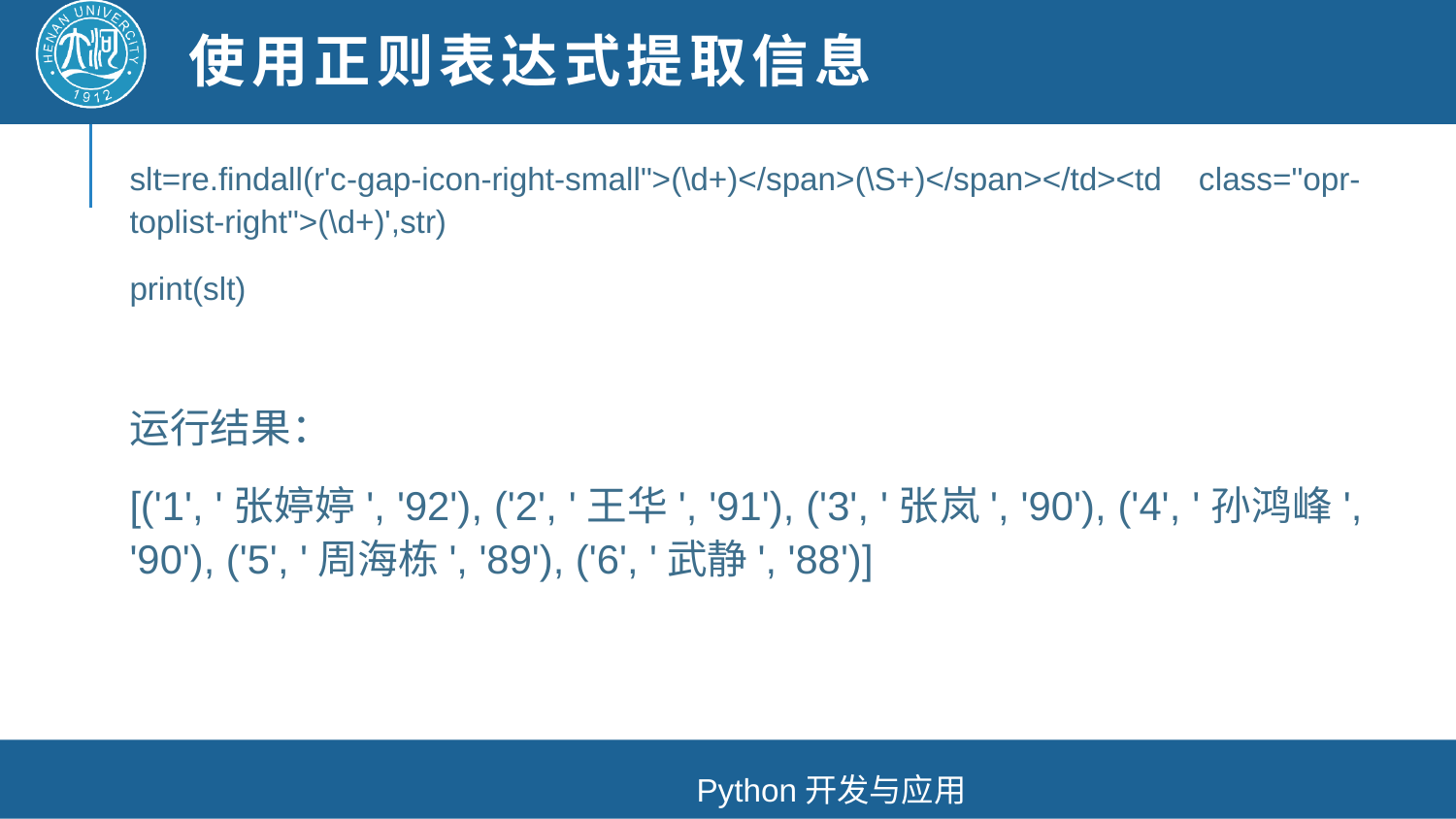

# 使用正则表达式提取信息
slt=re.findall(r'c-gap-icon-right-small">(\d+)</span>(\S+)</span></td><td class="opr-toplist-right">(\d+)',str)
print(slt)

运行结果：
[('1', '张婷婷', '92'), ('2', '王华', '91'), ('3', '张岚', '90'), ('4', '孙鸿峰', '90'), ('5', '周海栋', '89'), ('6', '武静', '88')]

Python开发与应用
64